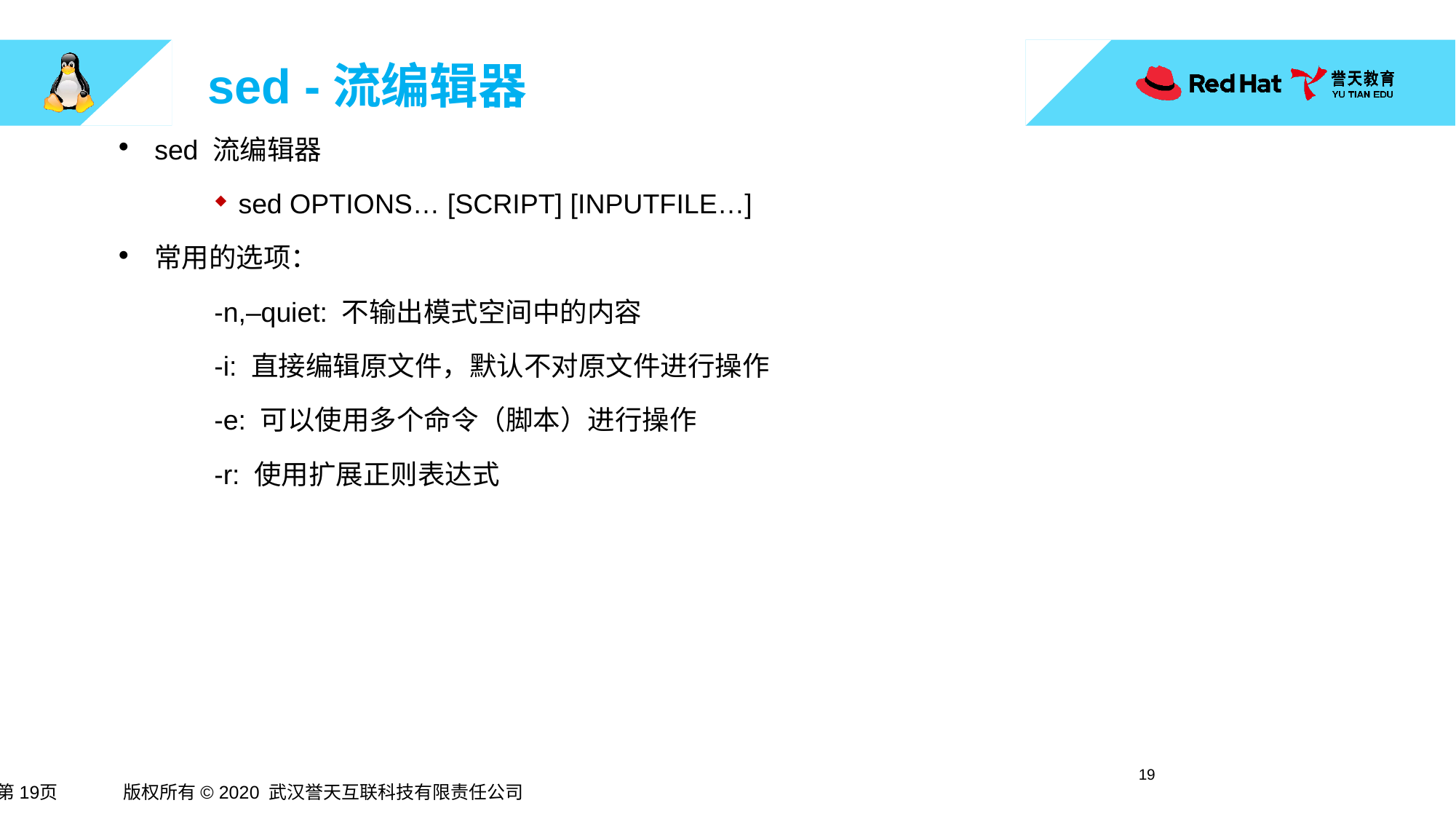

# sed -流编辑器
sed 流编辑器
sed OPTIONS… [SCRIPT] [INPUTFILE…]
常用的选项：
-n,–quiet: 不输出模式空间中的内容
-i: 直接编辑原文件，默认不对原文件进行操作
-e: 可以使用多个命令（脚本）进行操作
-r: 使用扩展正则表达式

19